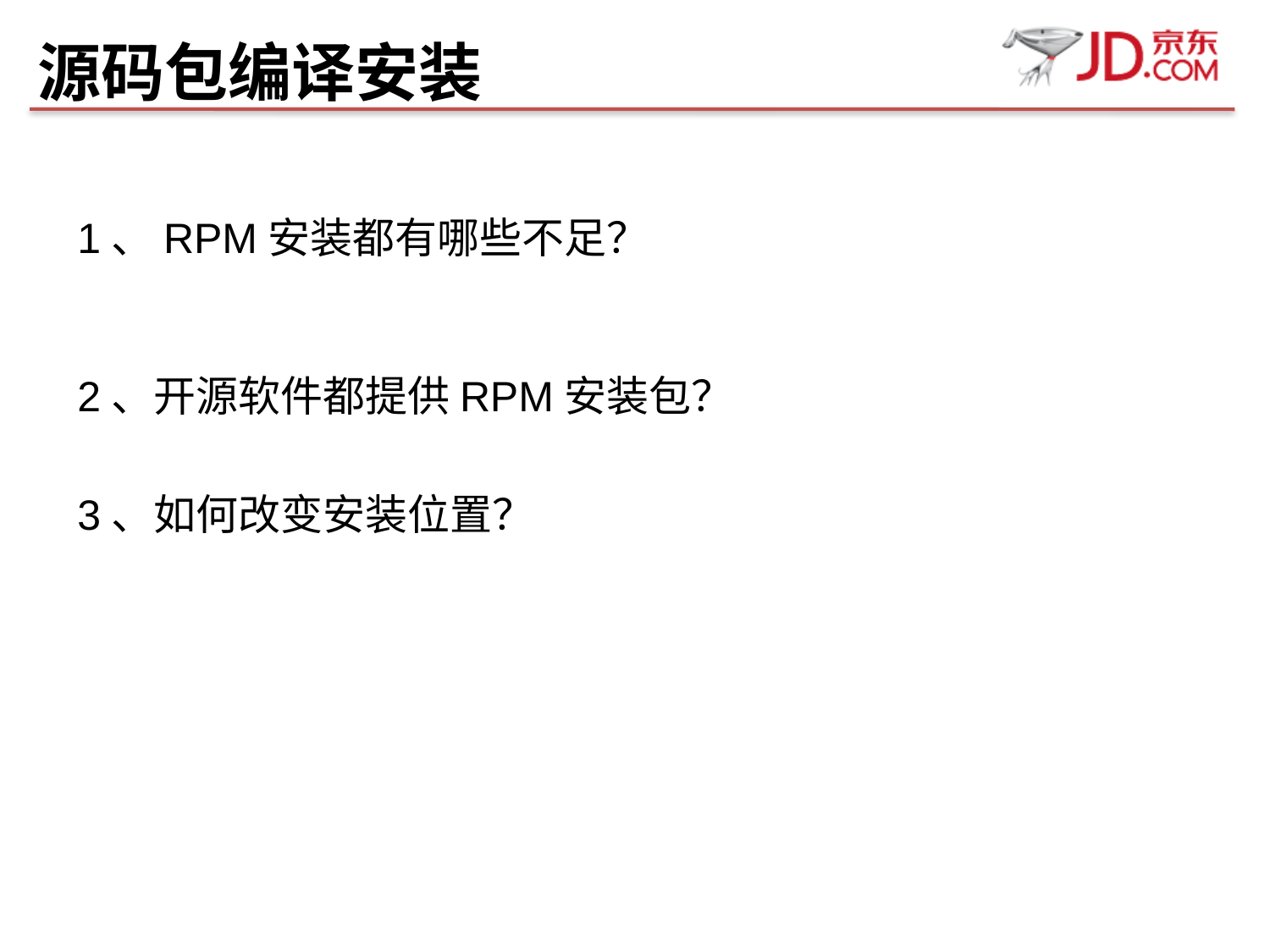

# 源码包编译安装

1、RPM安装都有哪些不足？

2、开源软件都提供RPM安装包？

3、如何改变安装位置？